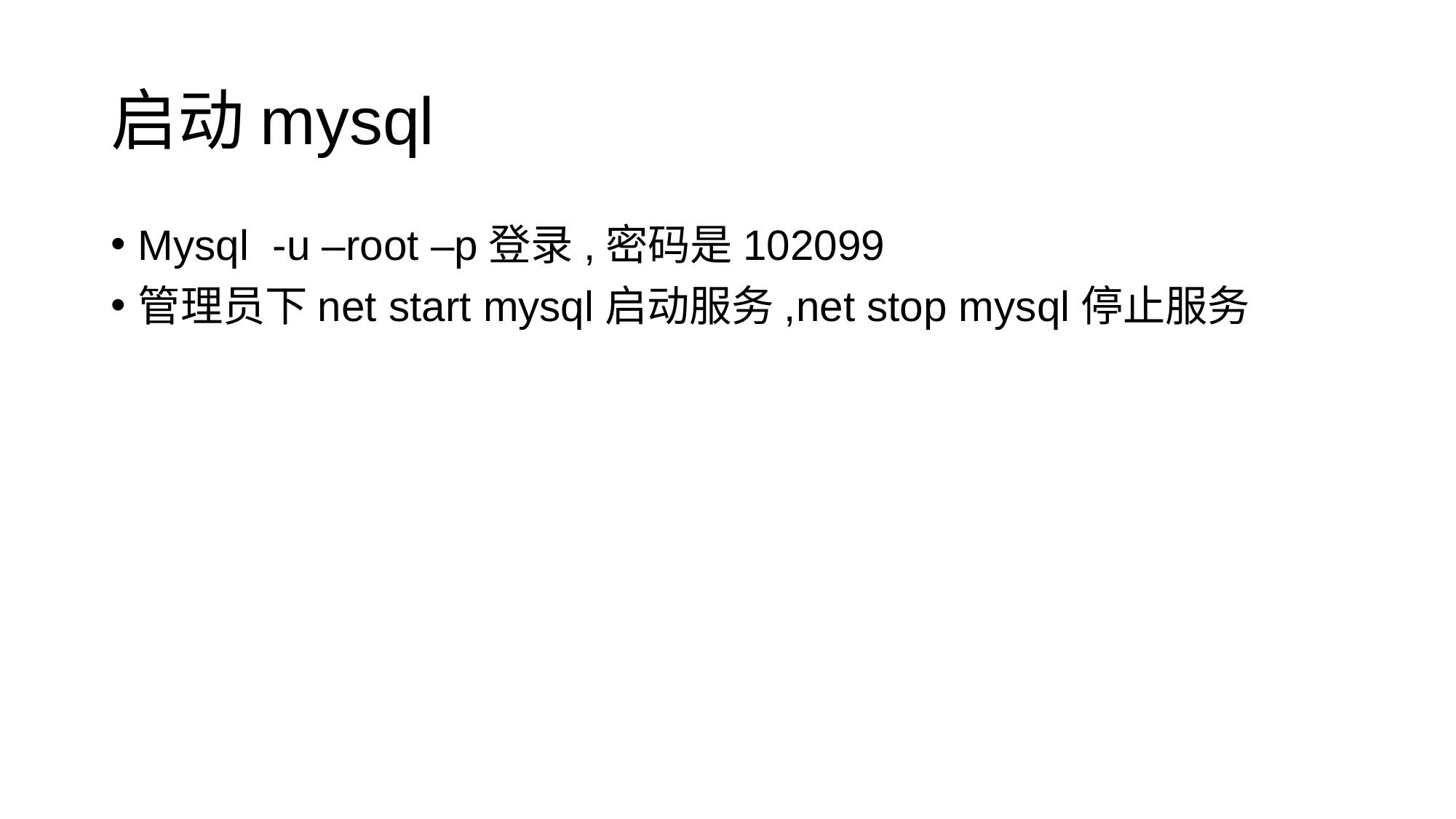

# 启动mysql
Mysql  -u –root –p登录,密码是102099
管理员下net start mysql启动服务,net stop mysql停止服务